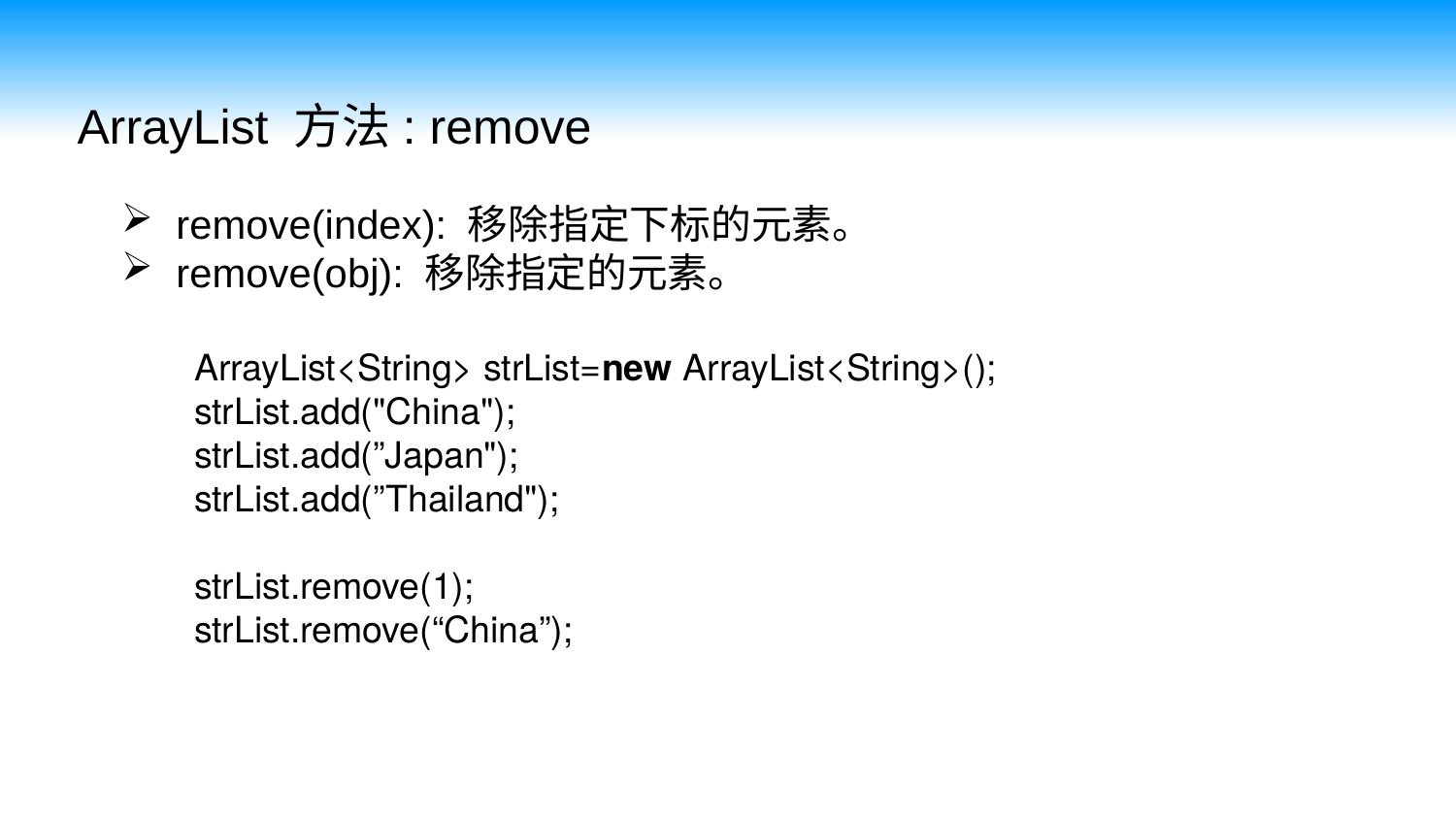

ArrayList 方法: remove
remove(index): 移除指定下标的元素。
remove(obj): 移除指定的元素。

ArrayList<String> strList=new ArrayList<String>();
strList.add("China");
strList.add(”Japan");
strList.add(”Thailand");

strList.remove(1);
strList.remove(“China”);